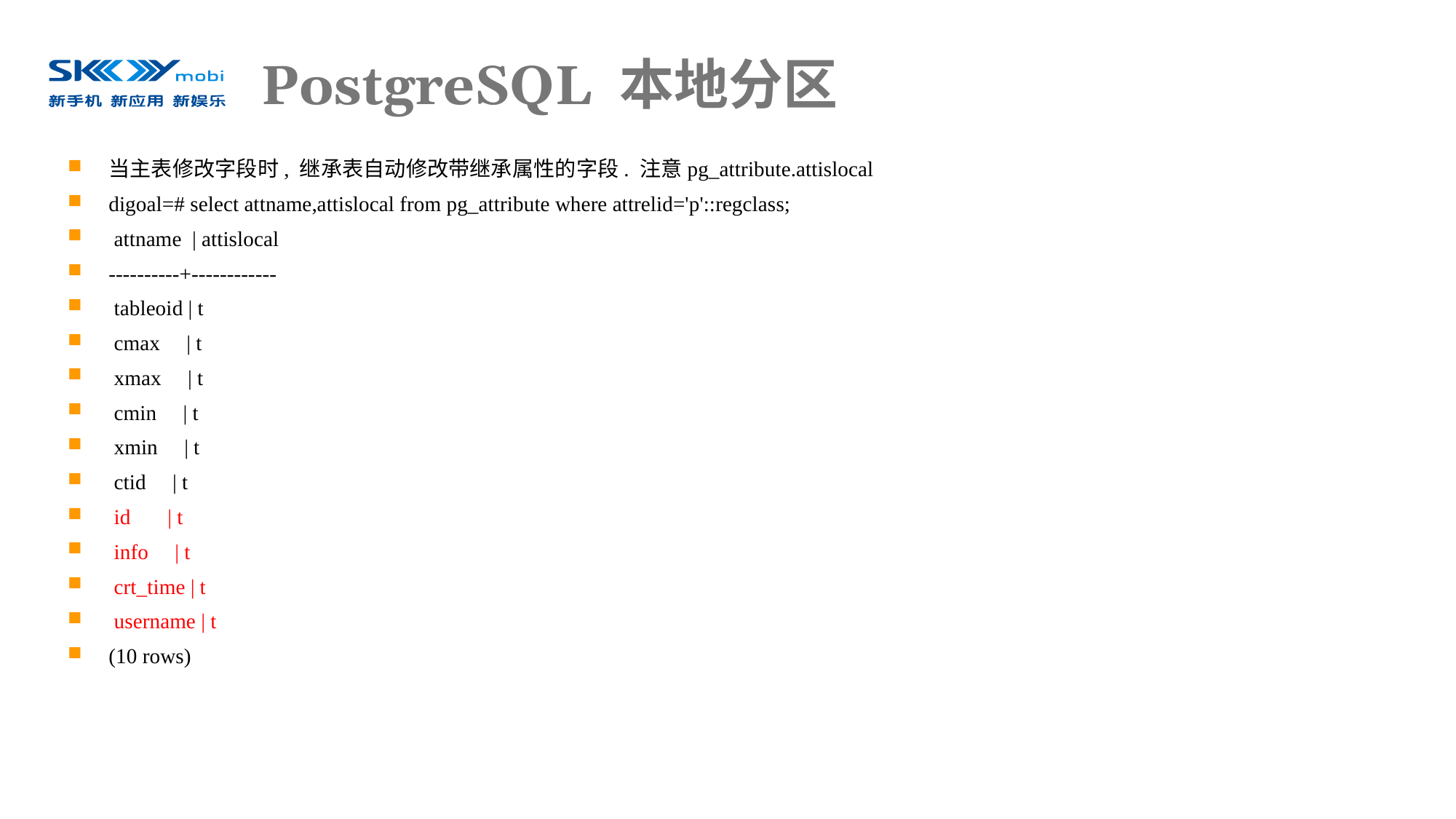

# PostgreSQL 本地分区
当主表修改字段时, 继承表自动修改带继承属性的字段. 注意pg_attribute.attislocal
digoal=# select attname,attislocal from pg_attribute where attrelid='p'::regclass;
 attname  | attislocal
----------+------------
 tableoid | t
 cmax     | t
 xmax     | t
 cmin     | t
 xmin     | t
 ctid     | t
 id       | t
 info     | t
 crt_time | t
 username | t
(10 rows)